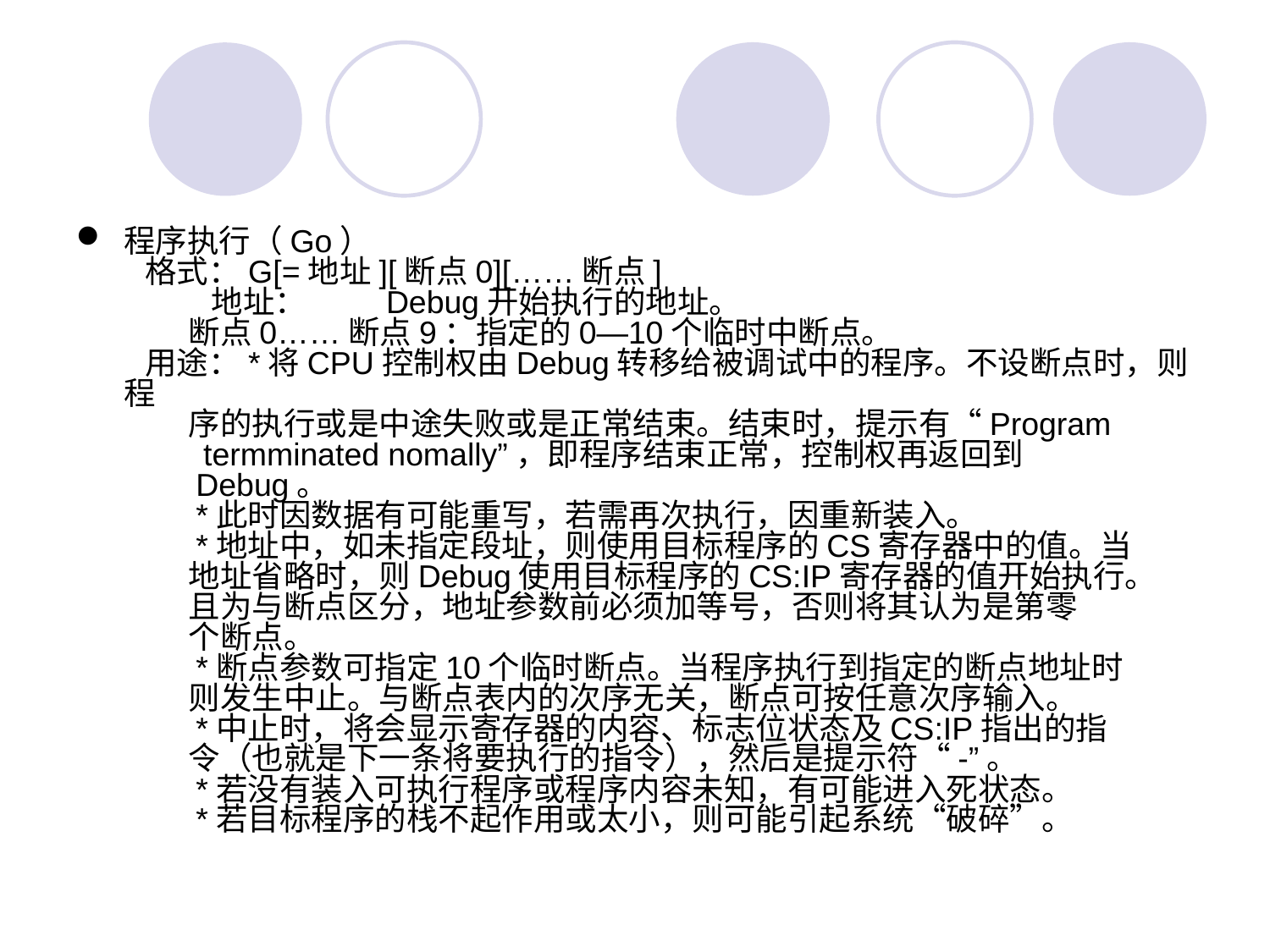

#
程序执行（Go）
   格式：G[=地址][断点0][……断点]
         地址：          Debug开始执行的地址。
         断点0……断点9：指定的0—10个临时中断点。
   用途：*将CPU控制权由Debug转移给被调试中的程序。不设断点时，则程
         序的执行或是中途失败或是正常结束。结束时，提示有“Program
         termminated nomally”，即程序结束正常，控制权再返回到
         Debug。
         *此时因数据有可能重写，若需再次执行，因重新装入。
         *地址中，如未指定段址，则使用目标程序的CS寄存器中的值。当
         地址省略时，则Debug使用目标程序的CS:IP寄存器的值开始执行。
         且为与断点区分，地址参数前必须加等号，否则将其认为是第零
         个断点。
         *断点参数可指定10个临时断点。当程序执行到指定的断点地址时
         则发生中止。与断点表内的次序无关，断点可按任意次序输入。
         *中止时，将会显示寄存器的内容、标志位状态及CS:IP指出的指
         令（也就是下一条将要执行的指令），然后是提示符“-”。
         *若没有装入可执行程序或程序内容未知，有可能进入死状态。
         *若目标程序的栈不起作用或太小，则可能引起系统“破碎”。